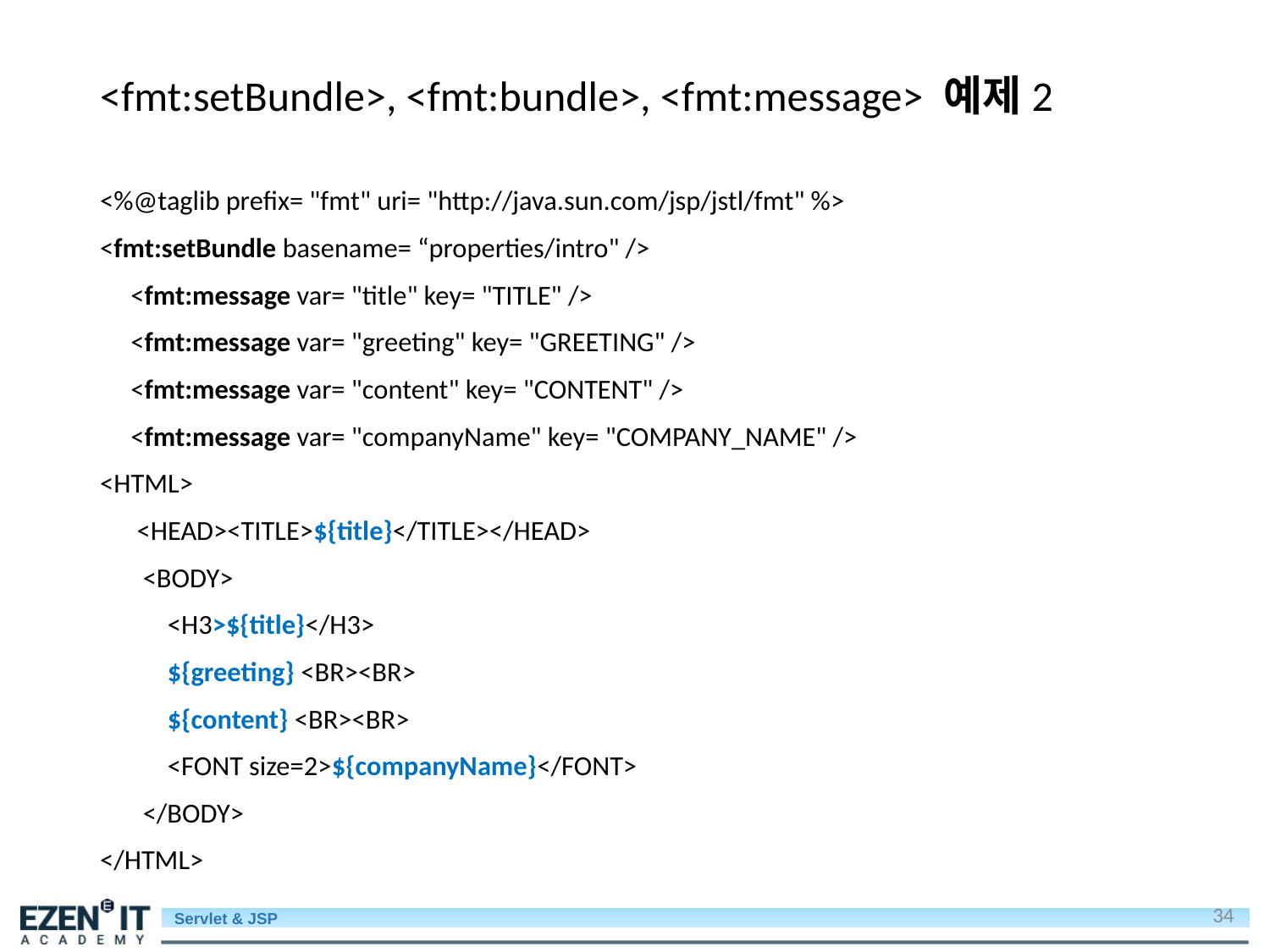

# <fmt:setBundle>, <fmt:bundle>, <fmt:message> 예제2
<%@taglib prefix= "fmt" uri= "http://java.sun.com/jsp/jstl/fmt" %>
<fmt:setBundle basename= “properties/intro" />
     <fmt:message var= "title" key= "TITLE" />
     <fmt:message var= "greeting" key= "GREETING" />
     <fmt:message var= "content" key= "CONTENT" />
     <fmt:message var= "companyName" key= "COMPANY_NAME" />
<HTML>
      <HEAD><TITLE>${title}</TITLE></HEAD>
       <BODY>
           <H3>${title}</H3>
           ${greeting} <BR><BR>
           ${content} <BR><BR>
           <FONT size=2>${companyName}</FONT>
       </BODY>
</HTML>
34